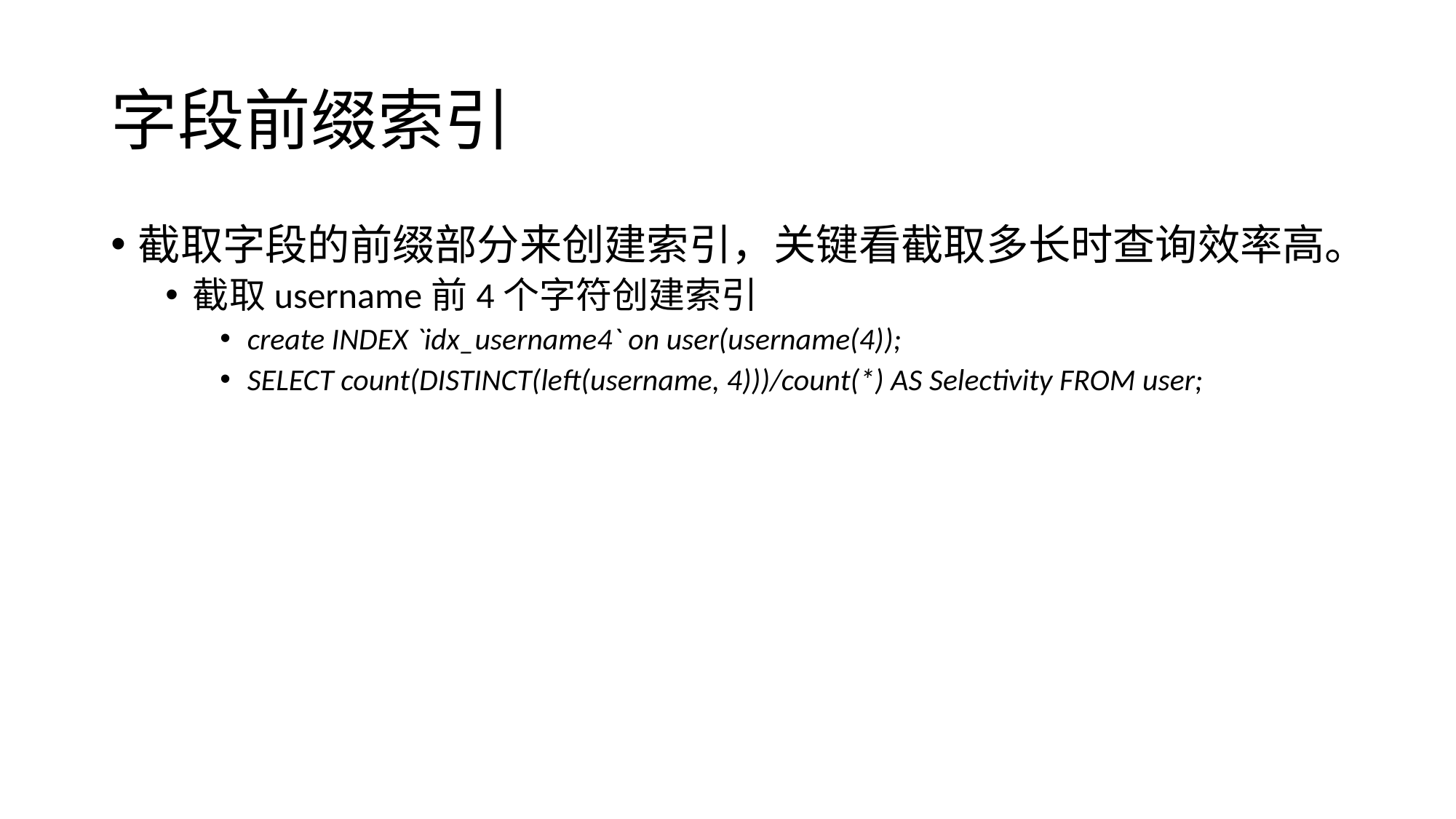

# 字段前缀索引
截取字段的前缀部分来创建索引，关键看截取多长时查询效率高。
截取username前4个字符创建索引
create INDEX `idx_username4` on user(username(4));
SELECT count(DISTINCT(left(username, 4)))/count(*) AS Selectivity FROM user;